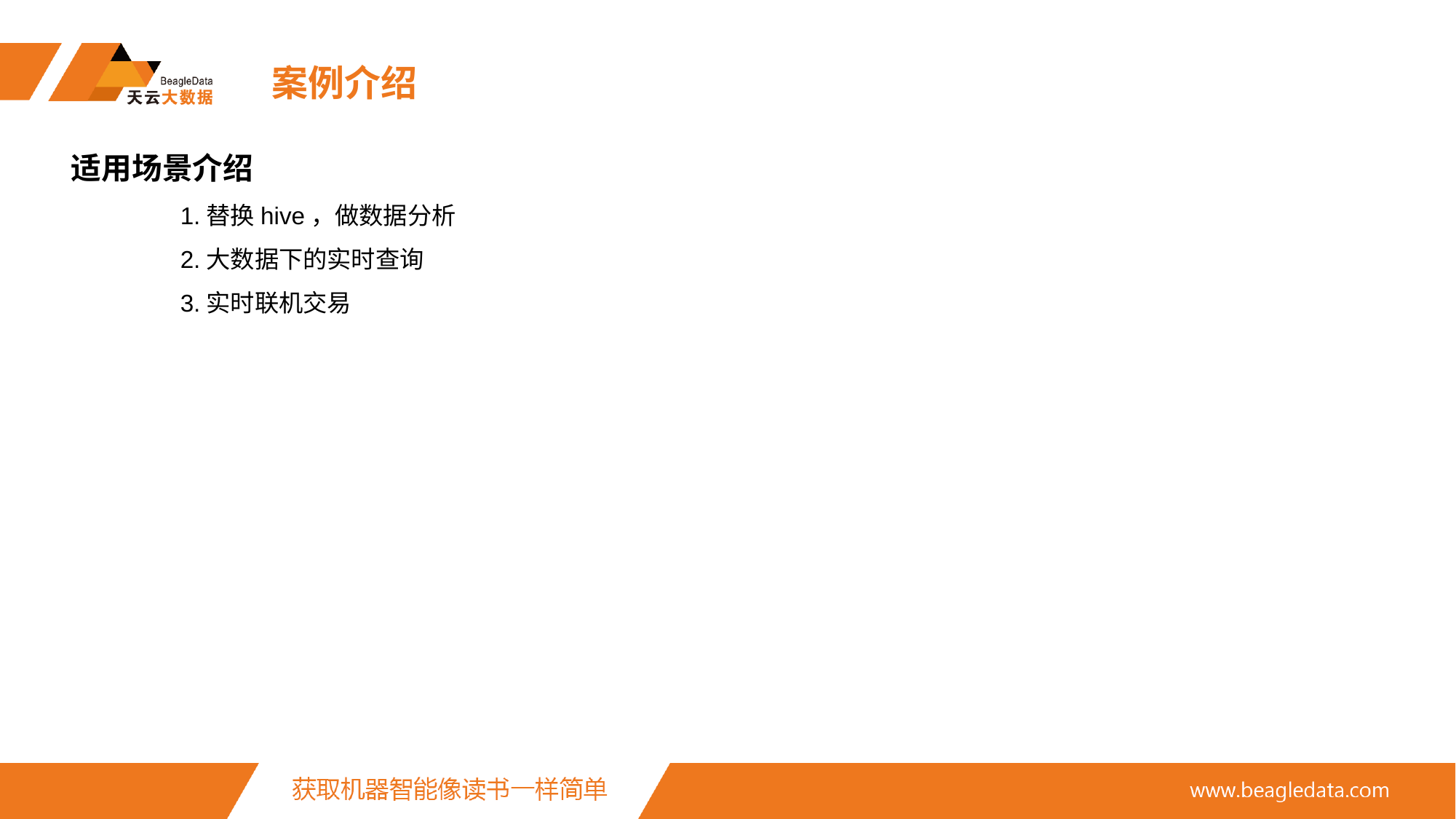

# 案例介绍
适用场景介绍
1.替换hive，做数据分析
2.大数据下的实时查询
3.实时联机交易